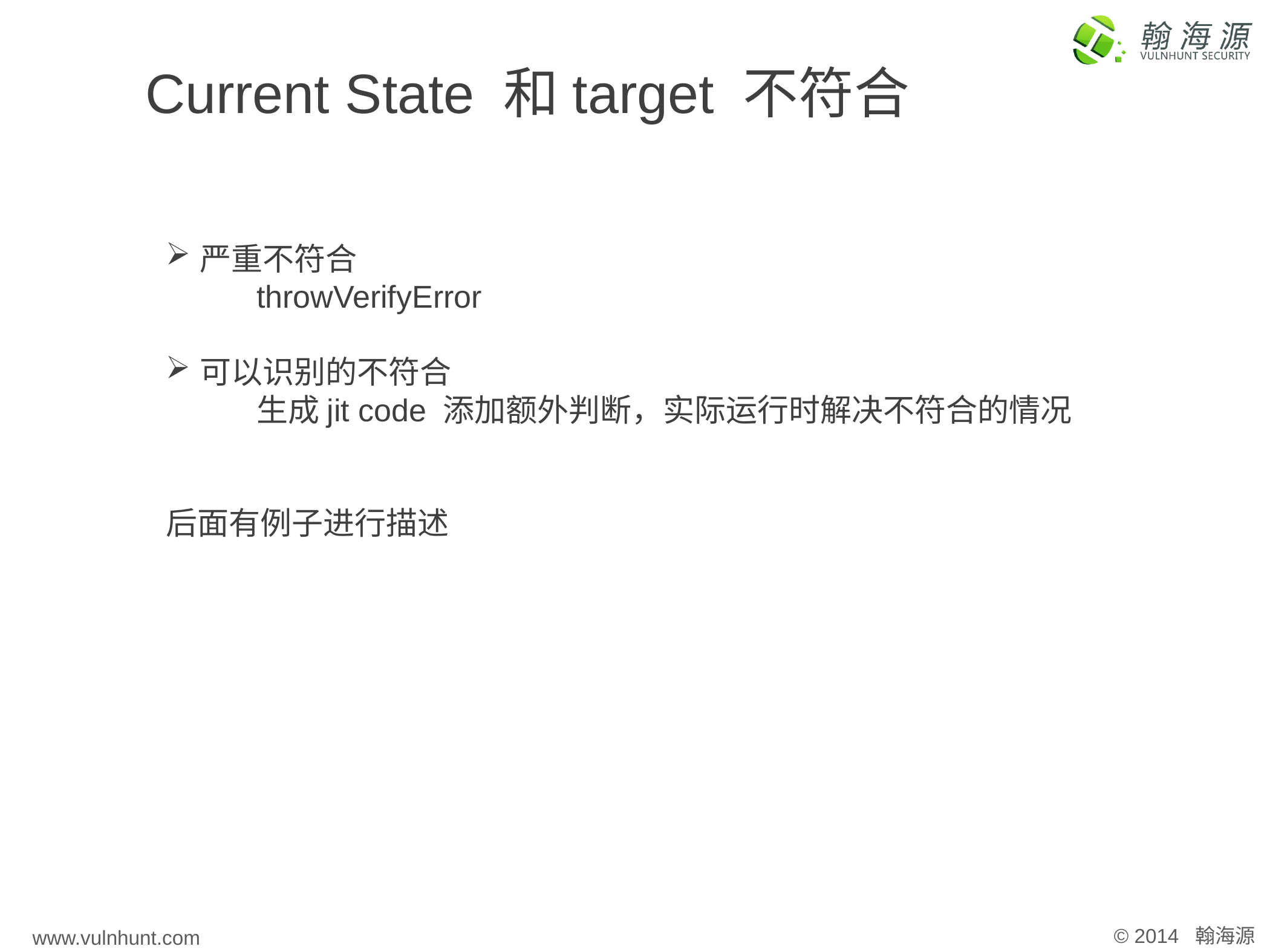

# Current State 和target 不符合

严重不符合
	throwVerifyError

可以识别的不符合
	生成jit code 添加额外判断，实际运行时解决不符合的情况

后面有例子进行描述